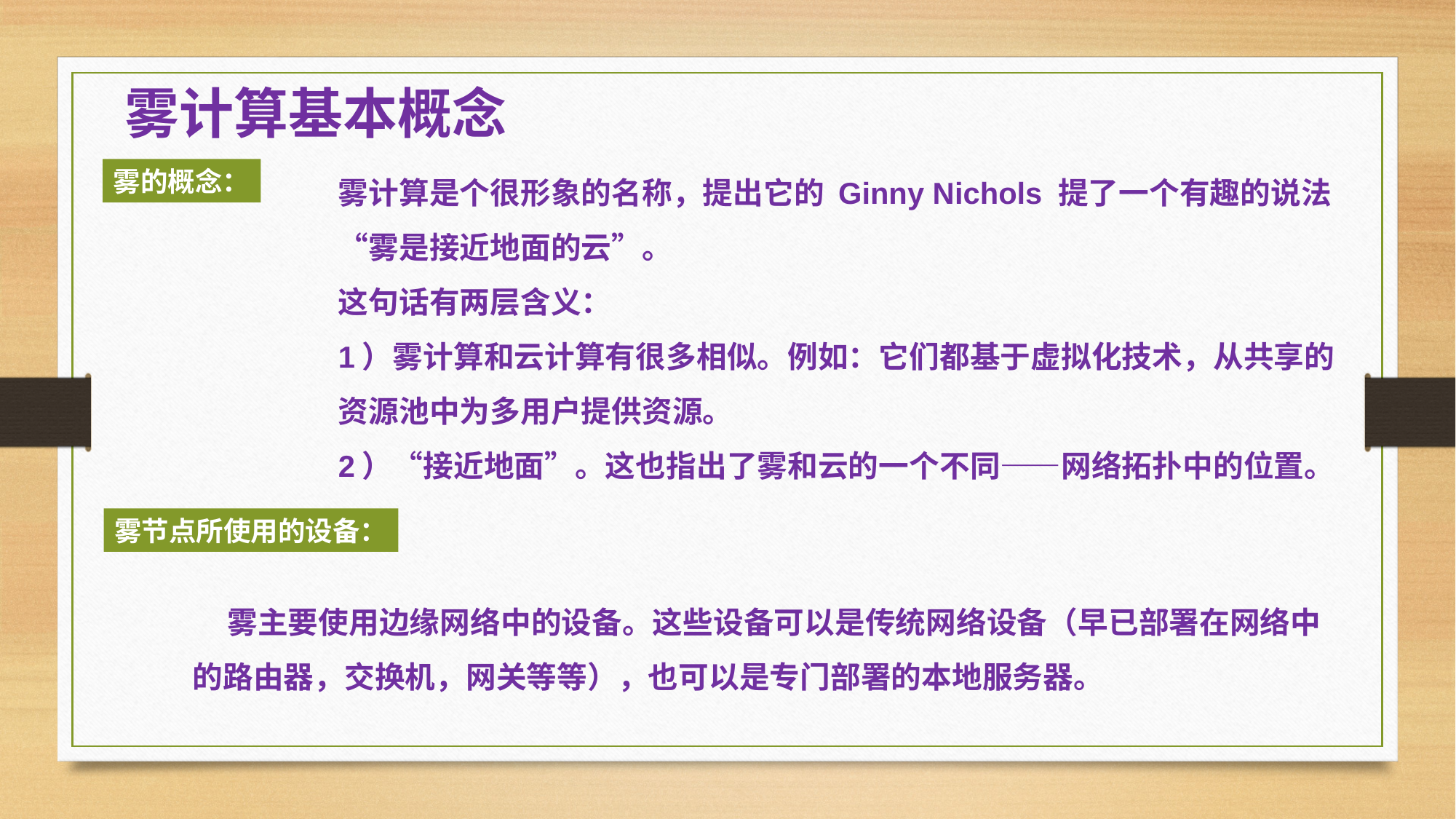

雾计算基本概念
雾计算是个很形象的名称，提出它的 Ginny Nichols 提了一个有趣的说法“雾是接近地面的云”。
这句话有两层含义：
1）雾计算和云计算有很多相似。例如：它们都基于虚拟化技术，从共享的资源池中为多用户提供资源。
2）“接近地面”。这也指出了雾和云的一个不同——网络拓扑中的位置。
雾的概念：
雾节点所使用的设备：
    雾主要使用边缘网络中的设备。这些设备可以是传统网络设备（早已部署在网络中的路由器，交换机，网关等等），也可以是专门部署的本地服务器。